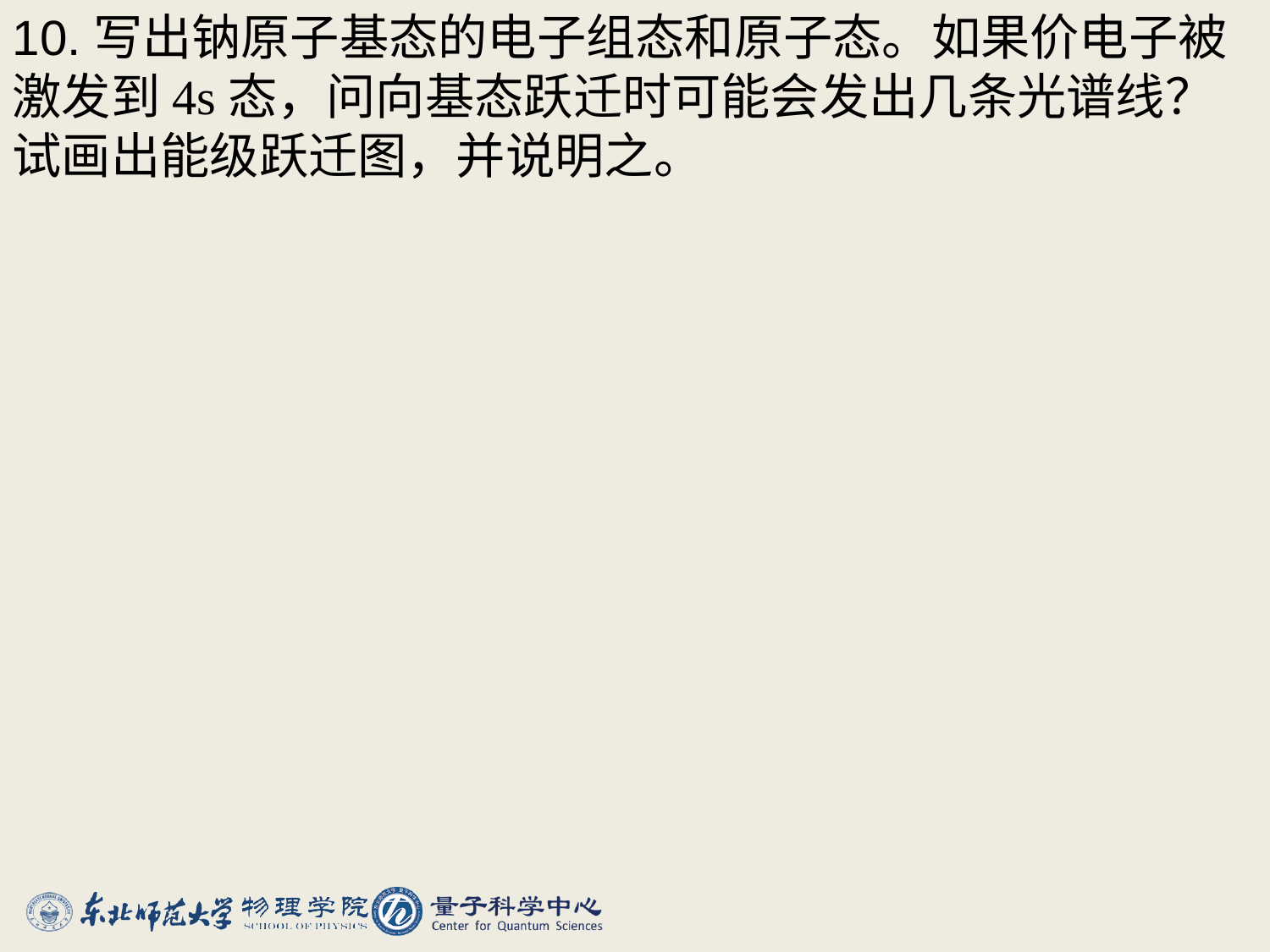

10.写出钠原子基态的电子组态和原子态。如果价电子被激发到4s态，问向基态跃迁时可能会发出几条光谱线？试画出能级跃迁图，并说明之。
#